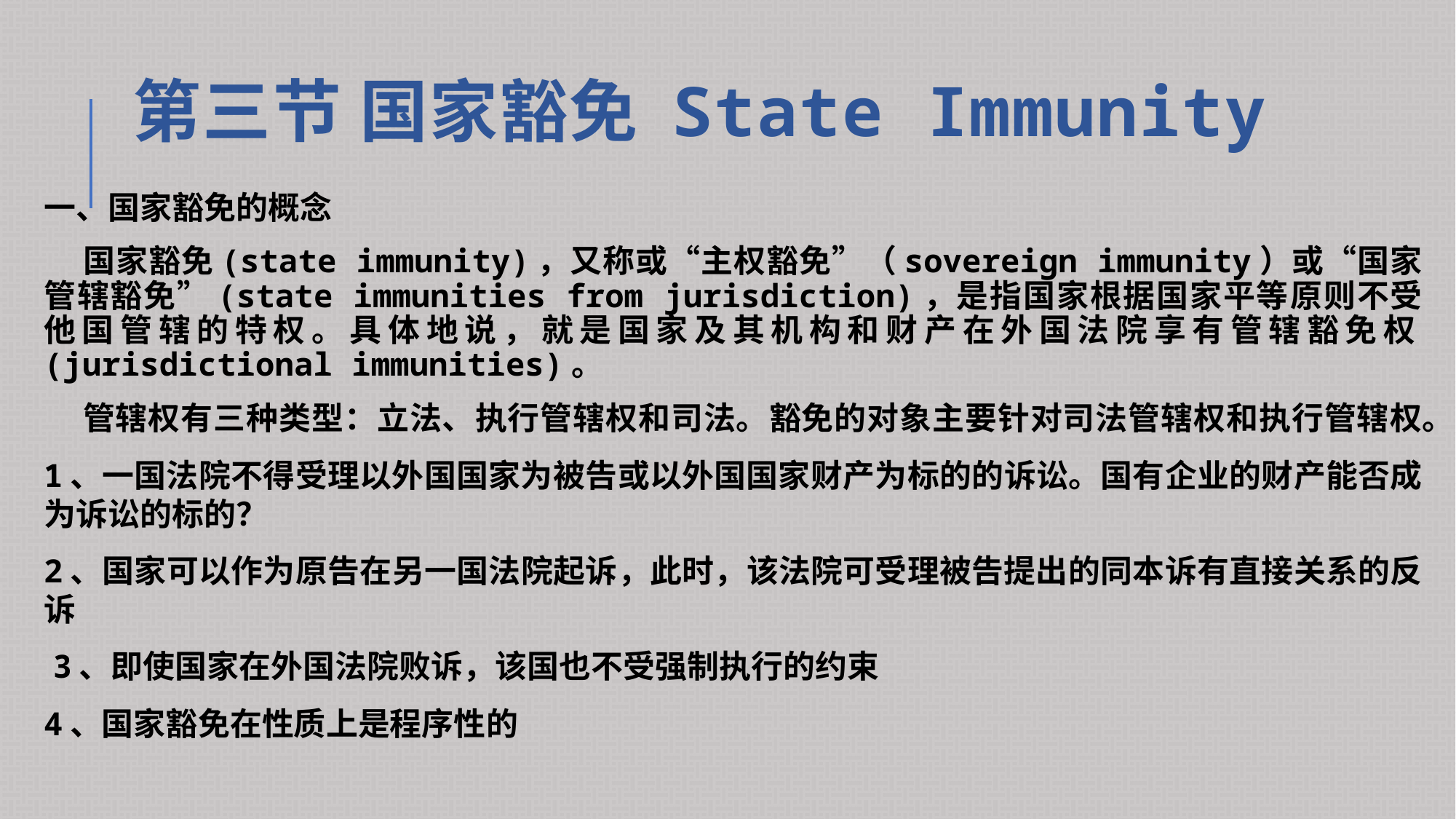

# 第三节 国家豁免 State Immunity
一、国家豁免的概念
    国家豁免(state immunity)，又称或“主权豁免”（sovereign immunity）或“国家管辖豁免”(state immunities from jurisdiction)，是指国家根据国家平等原则不受他国管辖的特权。具体地说，就是国家及其机构和财产在外国法院享有管辖豁免权(jurisdictional immunities)。
    管辖权有三种类型：立法、执行管辖权和司法。豁免的对象主要针对司法管辖权和执行管辖权。
1、一国法院不得受理以外国国家为被告或以外国国家财产为标的的诉讼。国有企业的财产能否成为诉讼的标的？
2、国家可以作为原告在另一国法院起诉，此时，该法院可受理被告提出的同本诉有直接关系的反诉
 3、即使国家在外国法院败诉，该国也不受强制执行的约束
4、国家豁免在性质上是程序性的